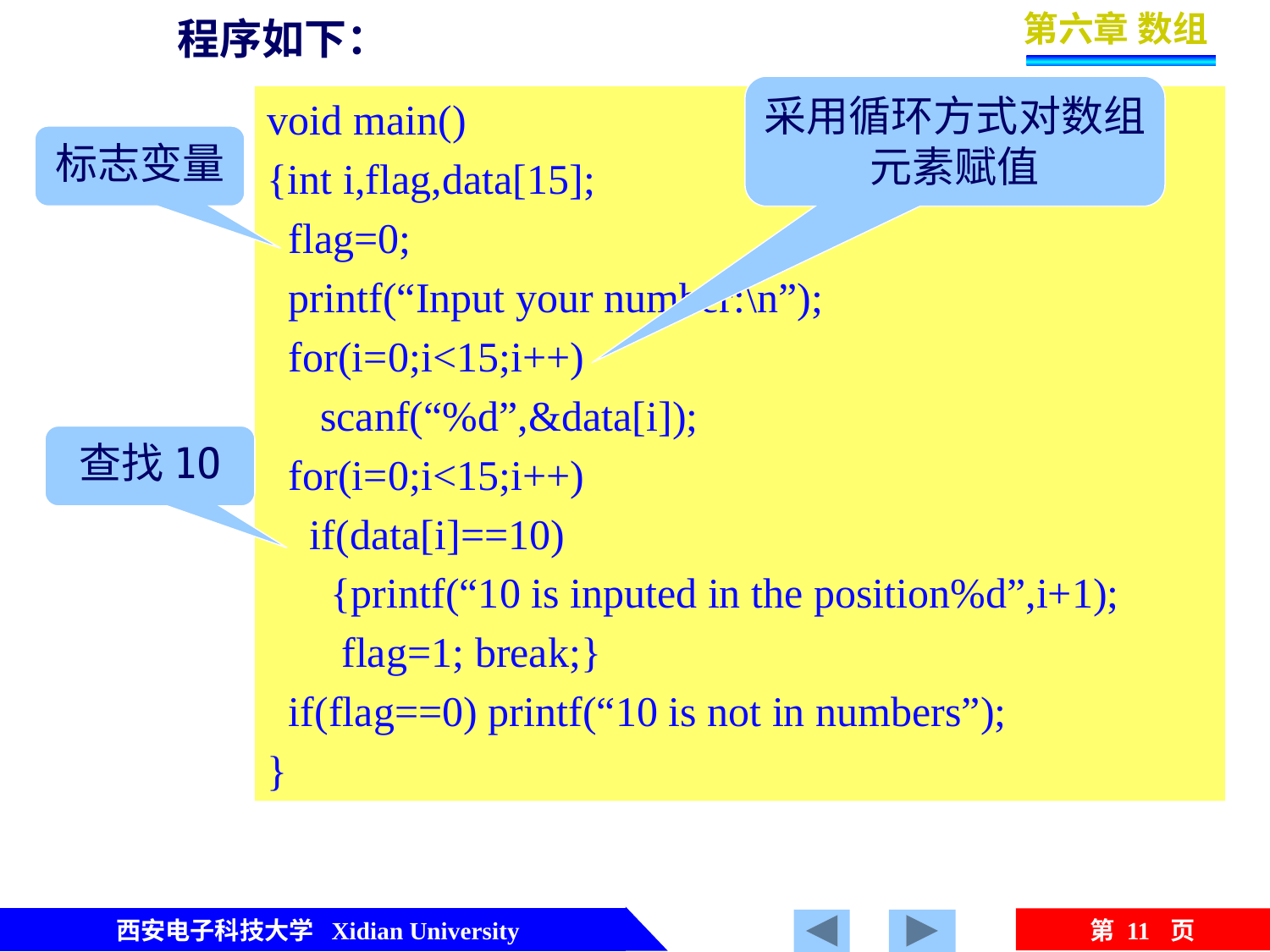

第六章 数组

程序如下：
采用循环方式对数组元素赋值
void main()
{int i,flag,data[15];
  flag=0;
  printf(“Input your number:\n”);
  for(i=0;i<15;i++)
     scanf(“%d”,&data[i]);
  for(i=0;i<15;i++)
    if(data[i]==10)
      {printf(“10 is inputed in the position%d”,i+1);
       flag=1; break;}
  if(flag==0) printf(“10 is not in numbers”);
}
标志变量
查找10